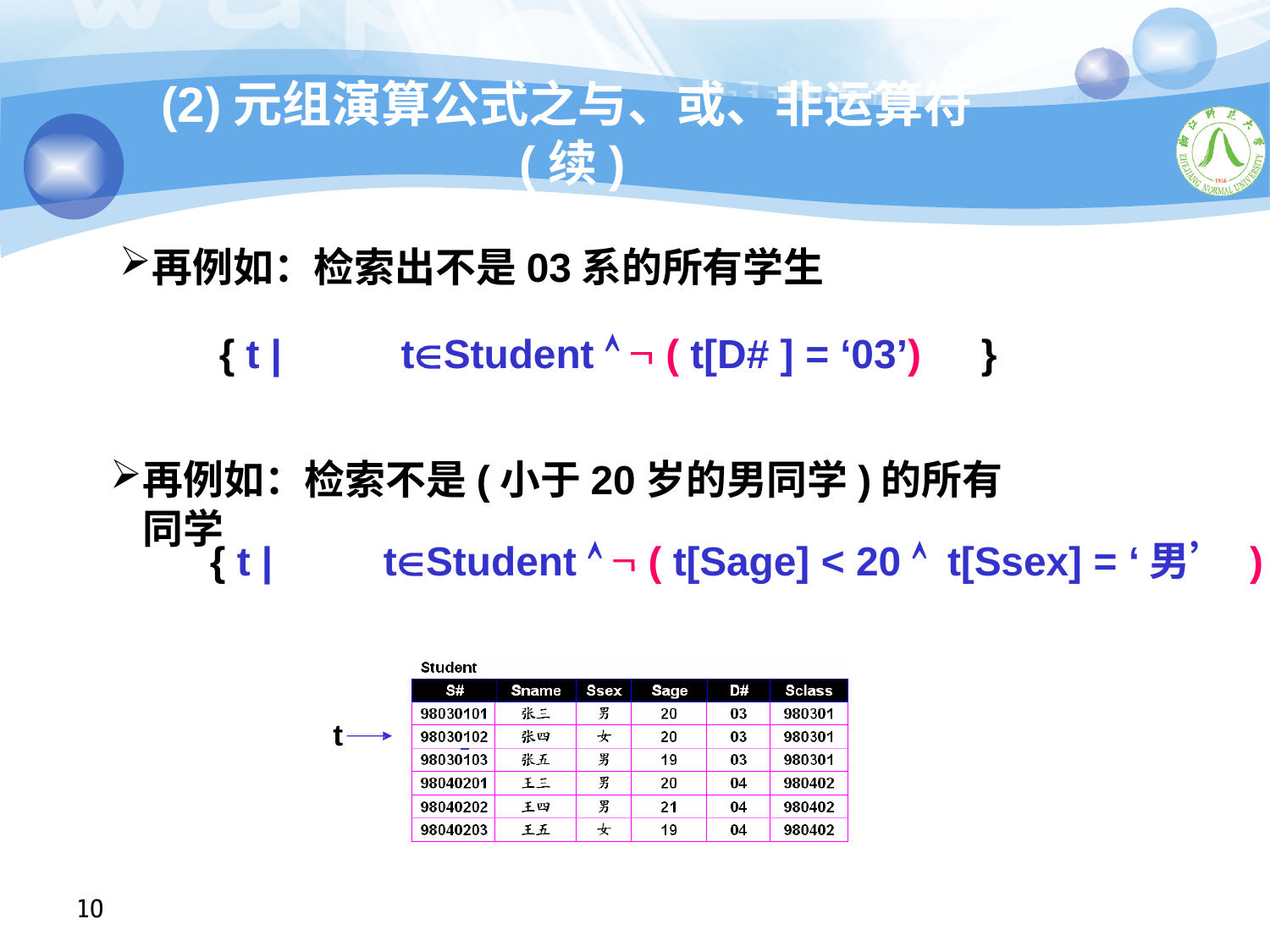

# (2)元组演算公式之与、或、非运算符(续)
再例如：检索出不是03系的所有学生

{ t |	t∈Student ∧ ¬ ( t[D# ] = ‘03’)	}
再例如：检索不是(小于20岁的男同学)的所有同学
{ t |	t∈Student ∧ ¬ ( t[Sage] < 20 ∧  t[Ssex] = ‘男’ ) }

t

10